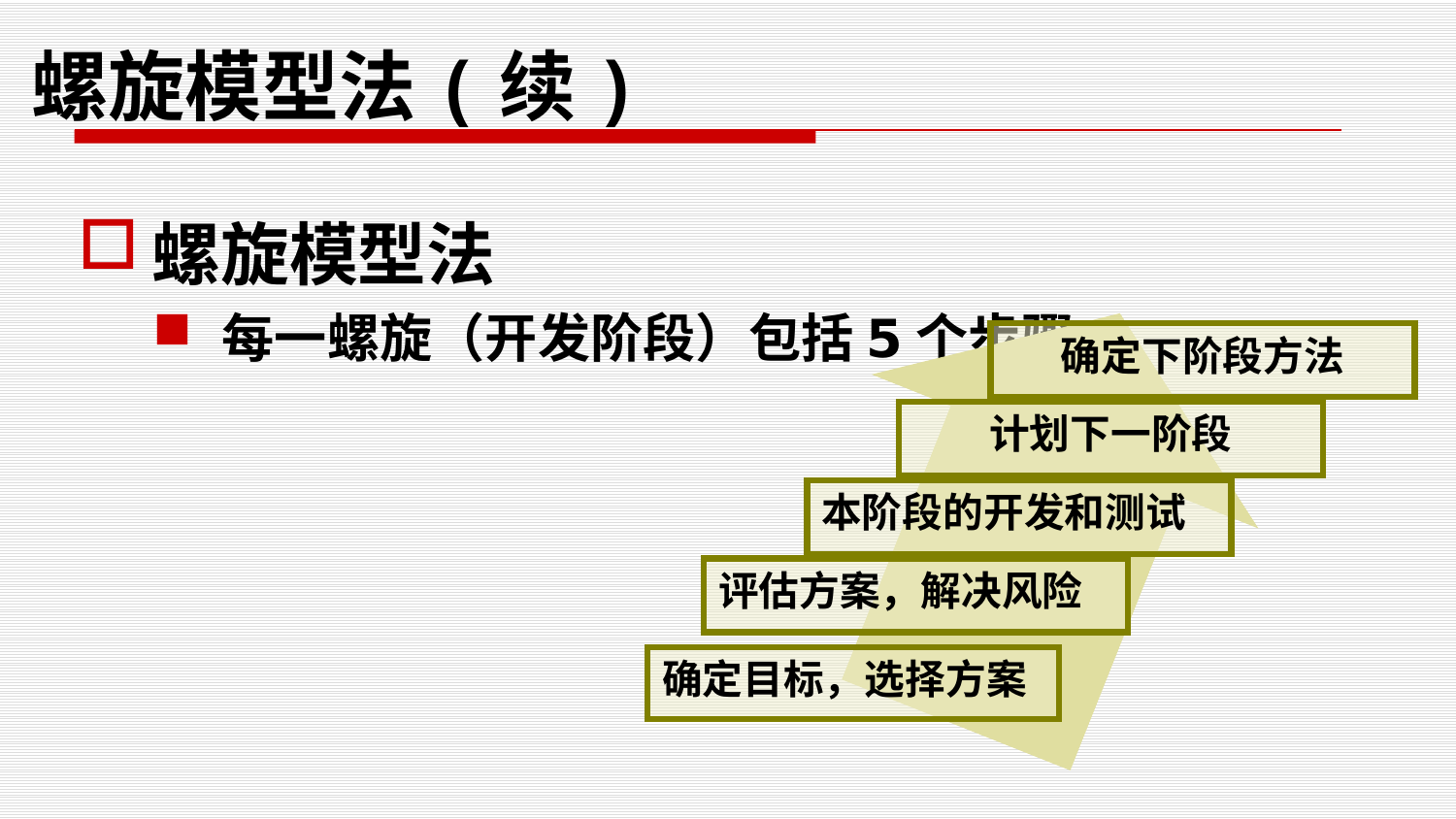

螺旋模型法(续)
螺旋模型法
每一螺旋（开发阶段）包括5个步骤：

优点：严格的全过程风险管理；强调各开发阶段的质量；提供机会评估项目是否有价值继续下去。(发现问题早)
确定下阶段方法
计划下一阶段

本阶段的开发和测试
评估方案，解决风险
确定目标，选择方案